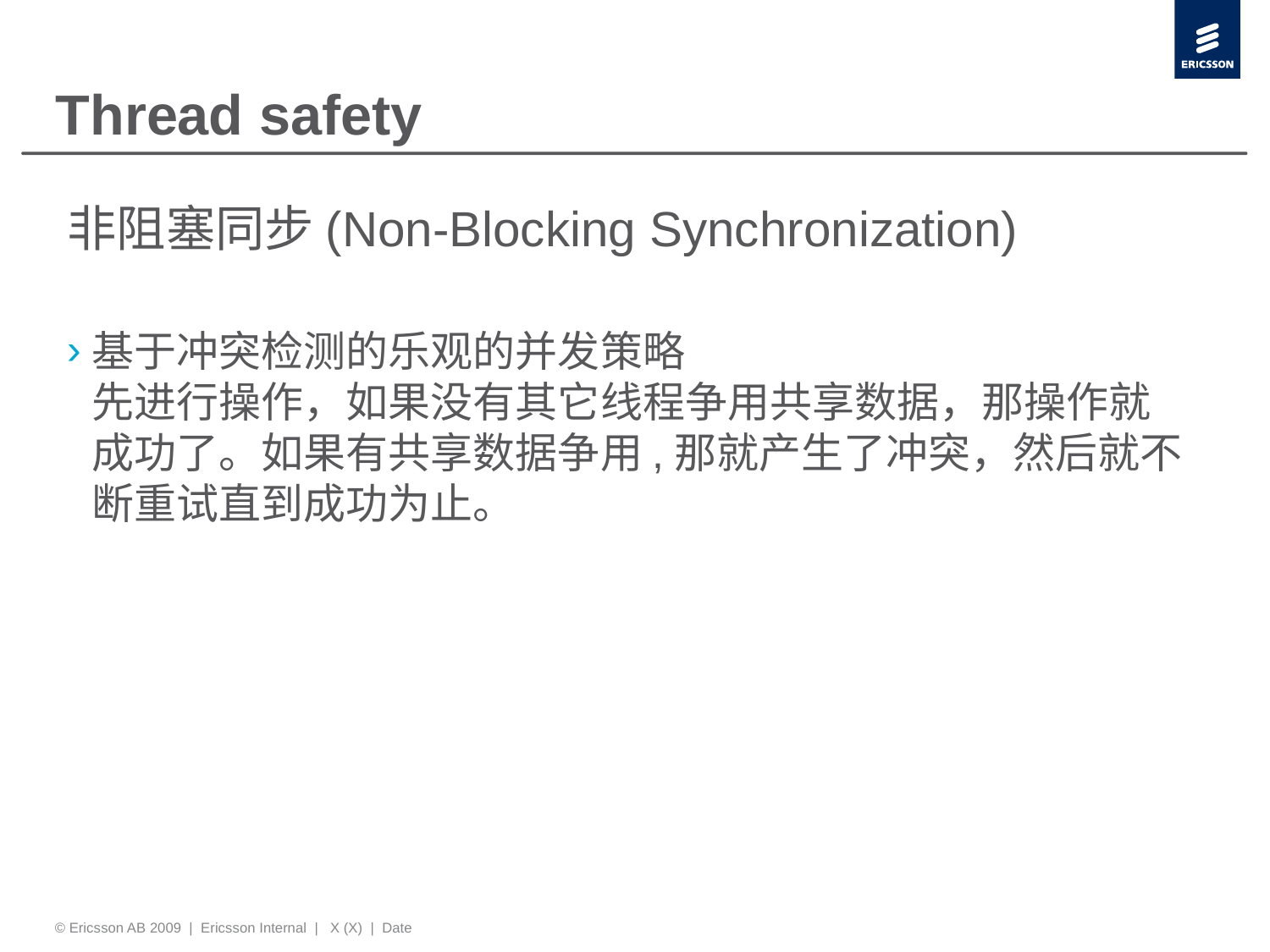

Thread safety
非阻塞同步(Non-Blocking Synchronization)
基于冲突检测的乐观的并发策略
先进行操作，如果没有其它线程争用共享数据，那操作就成功了。如果有共享数据争用,那就产生了冲突，然后就不断重试直到成功为止。
© Ericsson AB 2009  |  Ericsson Internal  |   X (X)  |  Date